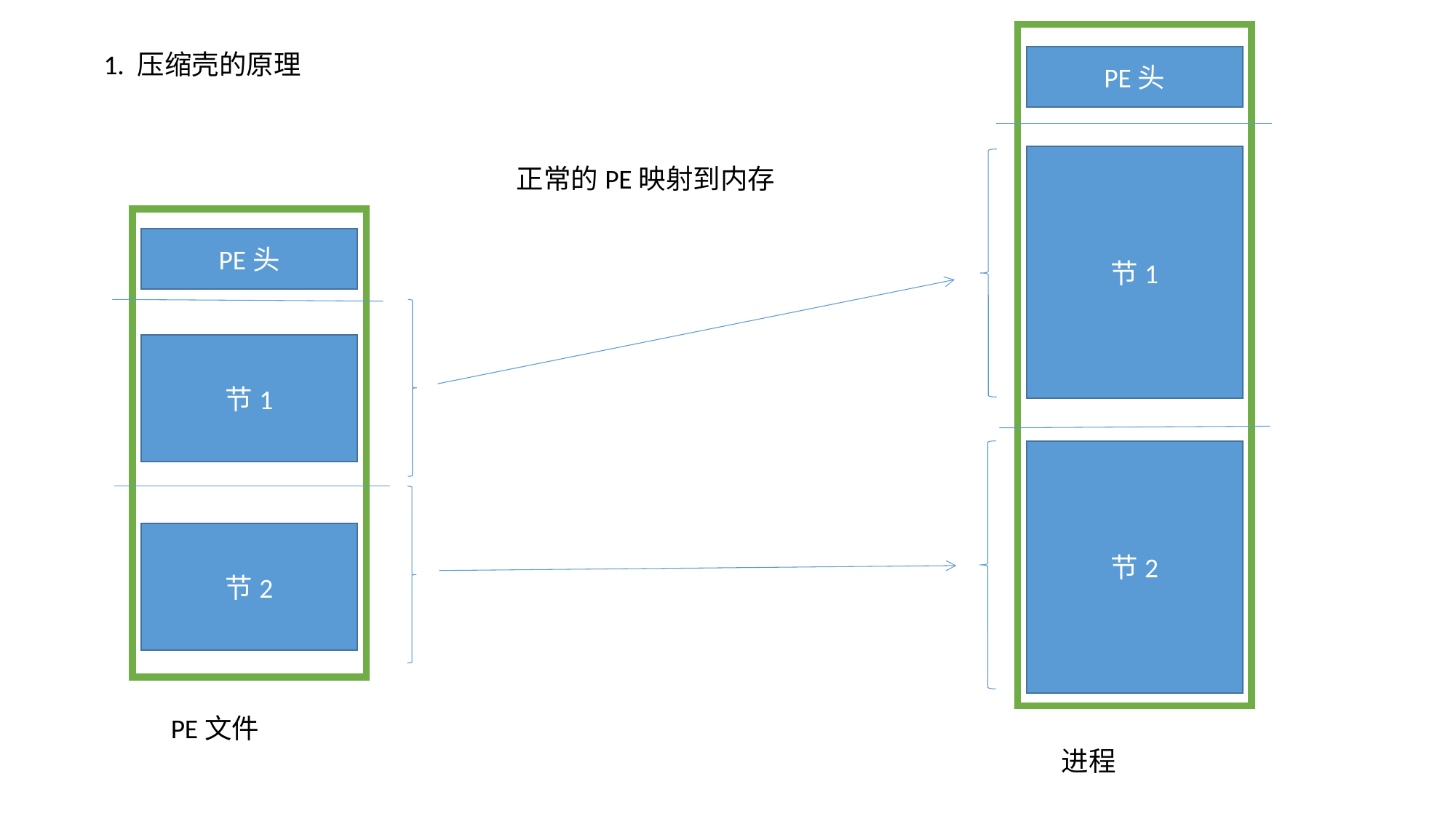

1. 压缩壳的原理
PE头
节1

正常的PE映射到内存

PE头

节1

节2

节2
PE文件
进程